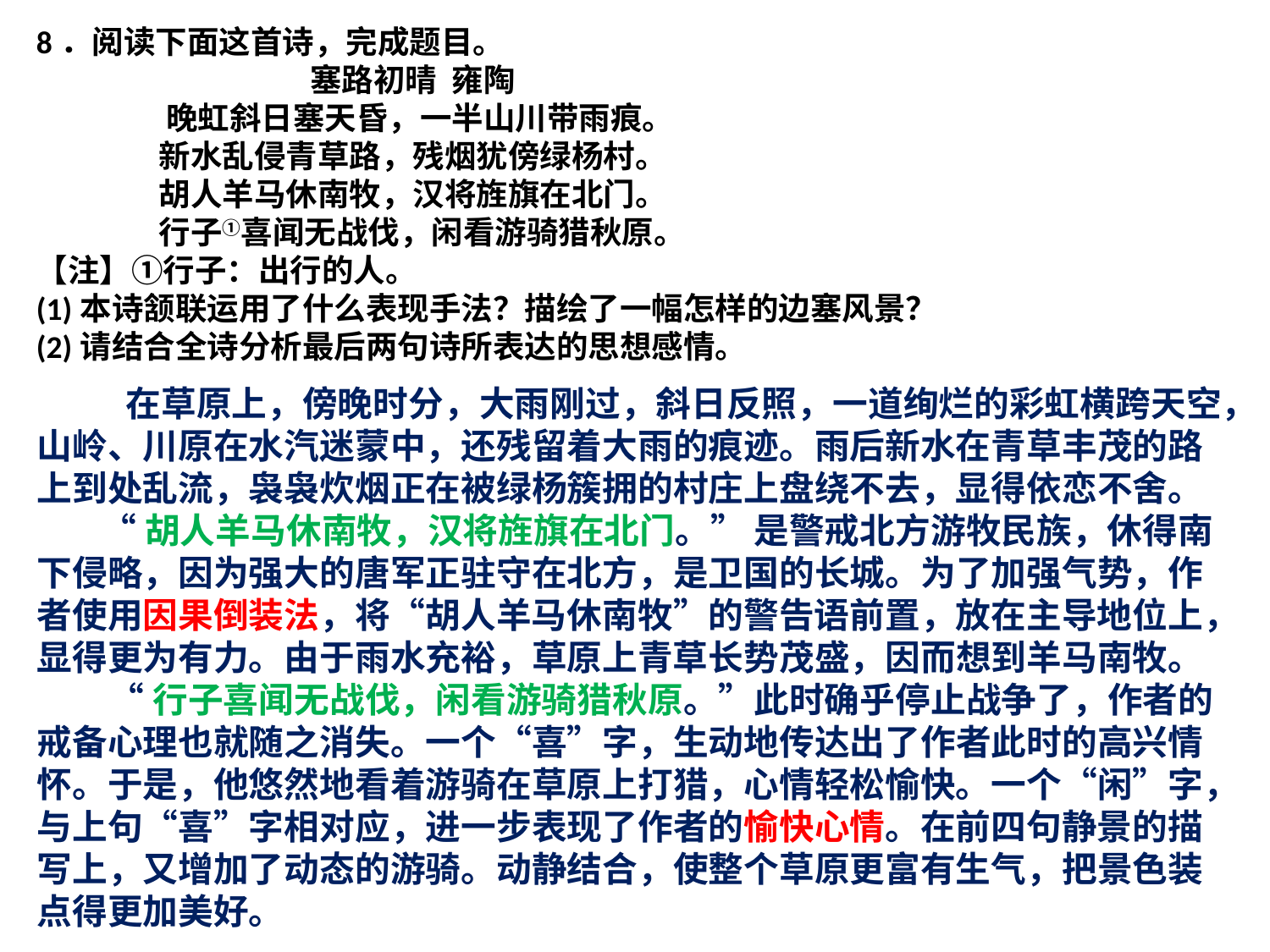

8．阅读下面这首诗，完成题目。
                                     塞路初晴  雍陶
                 晚虹斜日塞天昏，一半山川带雨痕。
                新水乱侵青草路，残烟犹傍绿杨村。
                胡人羊马休南牧，汉将旌旗在北门。
                行子①喜闻无战伐，闲看游骑猎秋原。
【注】①行子：出行的人。
(1)本诗颔联运用了什么表现手法？描绘了一幅怎样的边塞风景？
(2)请结合全诗分析最后两句诗所表达的思想感情。
          在草原上，傍晚时分，大雨刚过，斜日反照，一道绚烂的彩虹横跨天空，山岭、川原在水汽迷蒙中，还残留着大雨的痕迹。雨后新水在青草丰茂的路上到处乱流，袅袅炊烟正在被绿杨簇拥的村庄上盘绕不去，显得依恋不舍。
        “胡人羊马休南牧，汉将旌旗在北门。” 是警戒北方游牧民族，休得南下侵略，因为强大的唐军正驻守在北方，是卫国的长城。为了加强气势，作者使用因果倒装法，将“胡人羊马休南牧”的警告语前置，放在主导地位上，显得更为有力。由于雨水充裕，草原上青草长势茂盛，因而想到羊马南牧。
         “行子喜闻无战伐，闲看游骑猎秋原。”此时确乎停止战争了，作者的戒备心理也就随之消失。一个“喜”字，生动地传达出了作者此时的高兴情怀。于是，他悠然地看着游骑在草原上打猎，心情轻松愉快。一个“闲”字，与上句“喜”字相对应，进一步表现了作者的愉快心情。在前四句静景的描写上，又增加了动态的游骑。动静结合，使整个草原更富有生气，把景色装点得更加美好。